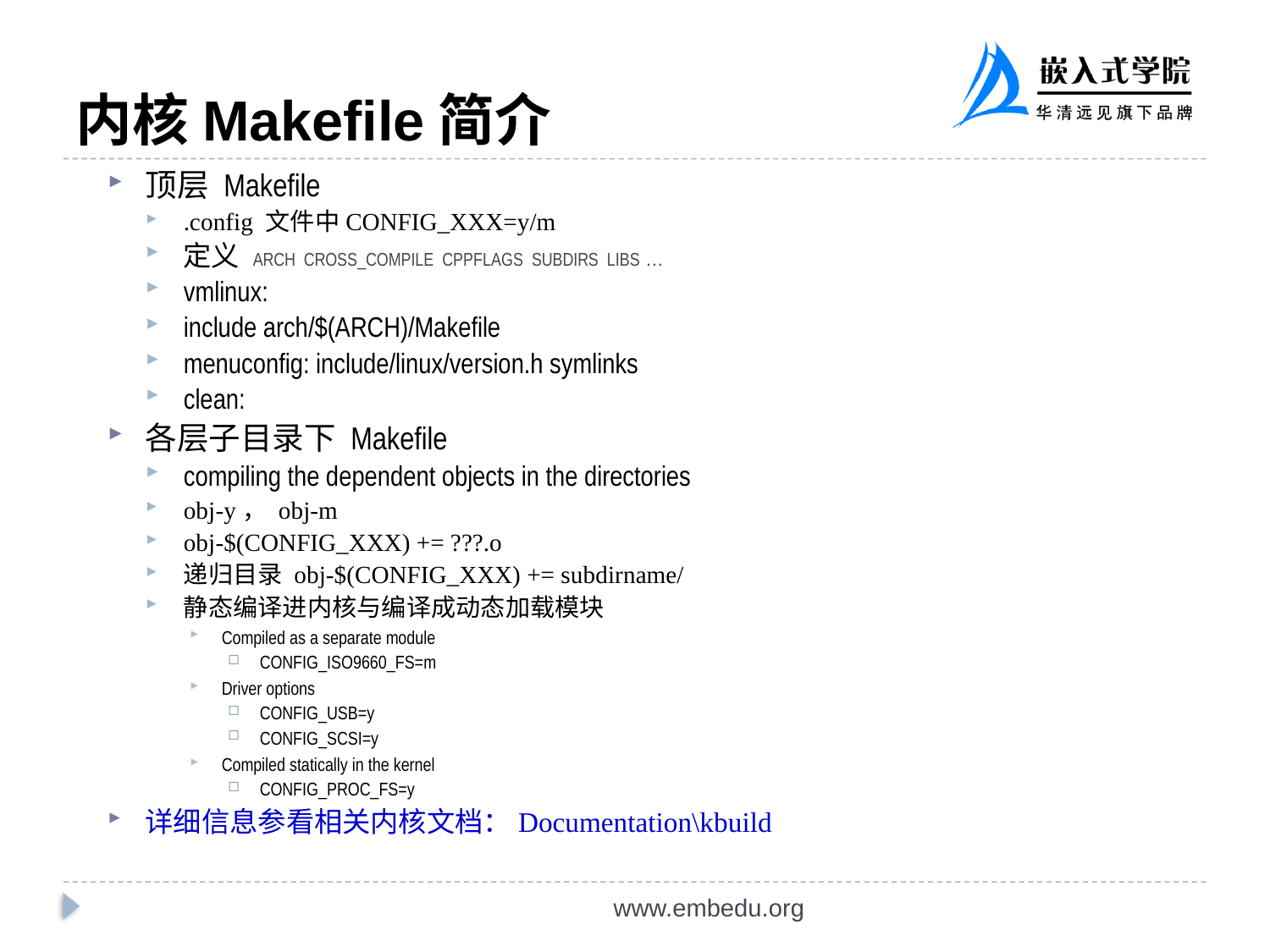

# 内核Makefile简介
顶层 Makefile
.config 文件中CONFIG_XXX=y/m
定义 ARCH  CROSS_COMPILE  CPPFLAGS  SUBDIRS  LIBS …
vmlinux:
include arch/$(ARCH)/Makefile
menuconfig: include/linux/version.h symlinks
clean:
各层子目录下 Makefile
compiling the dependent objects in the directories
obj-y， obj-m
obj-$(CONFIG_XXX) += ???.o
递归目录 obj-$(CONFIG_XXX) += subdirname/
静态编译进内核与编译成动态加载模块
Compiled as a separate module
CONFIG_ISO9660_FS=m
Driver options
CONFIG_USB=y
CONFIG_SCSI=y
Compiled statically in the kernel
CONFIG_PROC_FS=y
详细信息参看相关内核文档：Documentation\kbuild
www.embedu.org